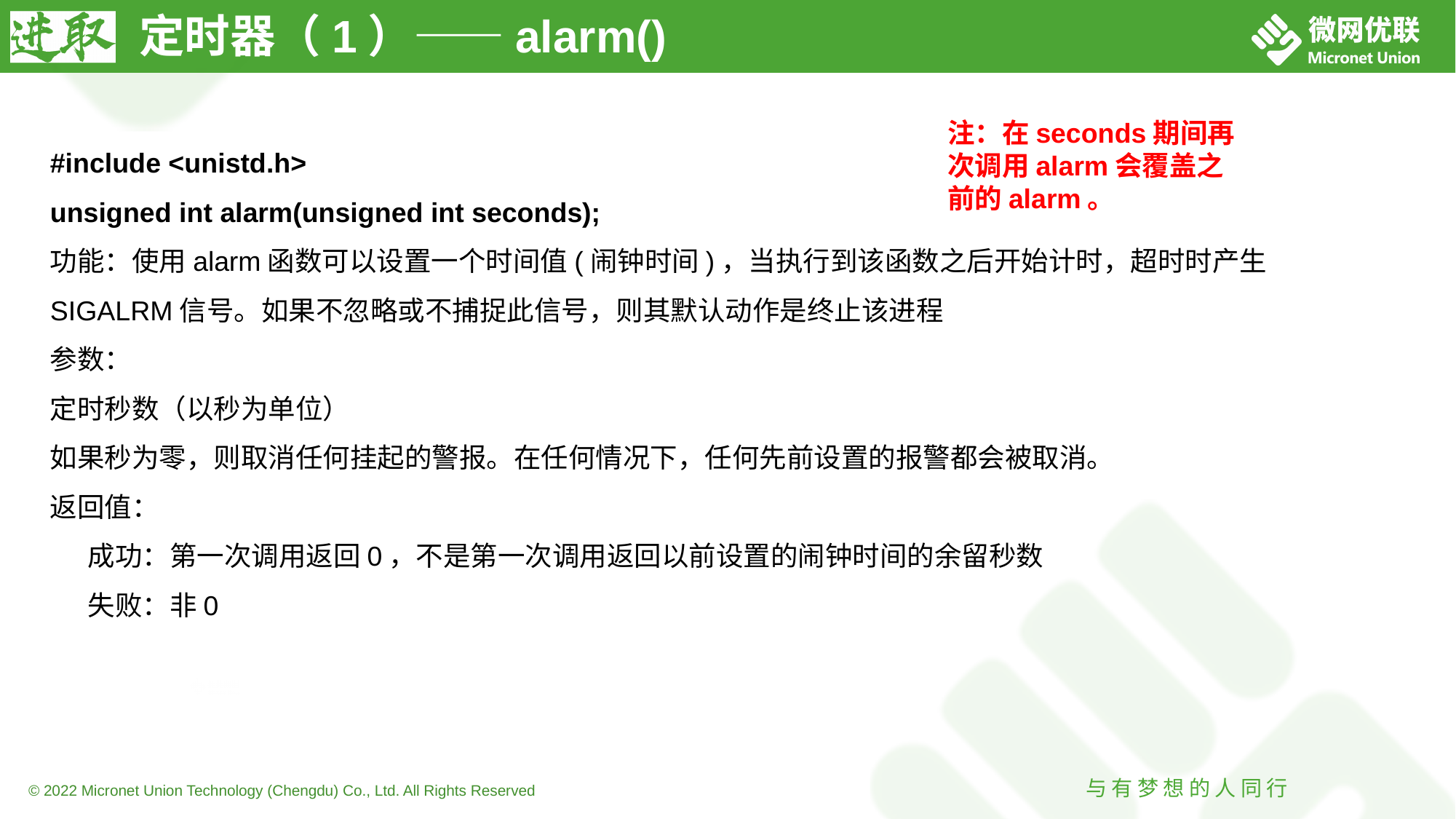

定时器（1）——alarm()
注：在seconds期间再次调用alarm会覆盖之前的alarm。
#include <unistd.h>
unsigned int alarm(unsigned int seconds);
功能：使用alarm函数可以设置一个时间值(闹钟时间)，当执行到该函数之后开始计时，超时时产生SIGALRM信号。如果不忽略或不捕捉此信号，则其默认动作是终止该进程
参数：
定时秒数（以秒为单位）
如果秒为零，则取消任何挂起的警报。在任何情况下，任何先前设置的报警都会被取消。
返回值：
     成功：第一次调用返回0，不是第一次调用返回以前设置的闹钟时间的余留秒数
     失败：非0